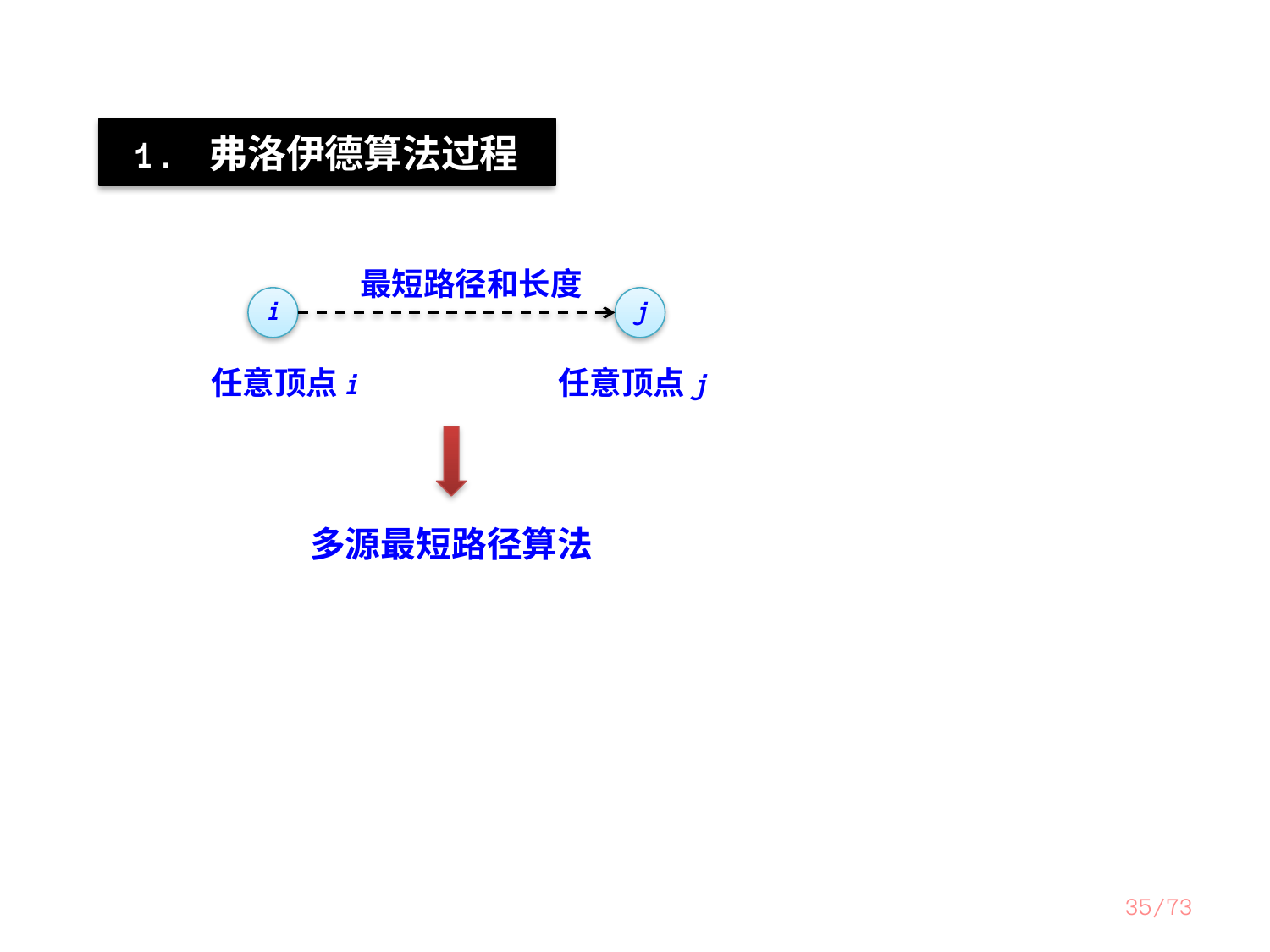

1. 弗洛伊德算法过程
最短路径和长度
i
j
任意顶点i
任意顶点j

多源最短路径算法
35/73